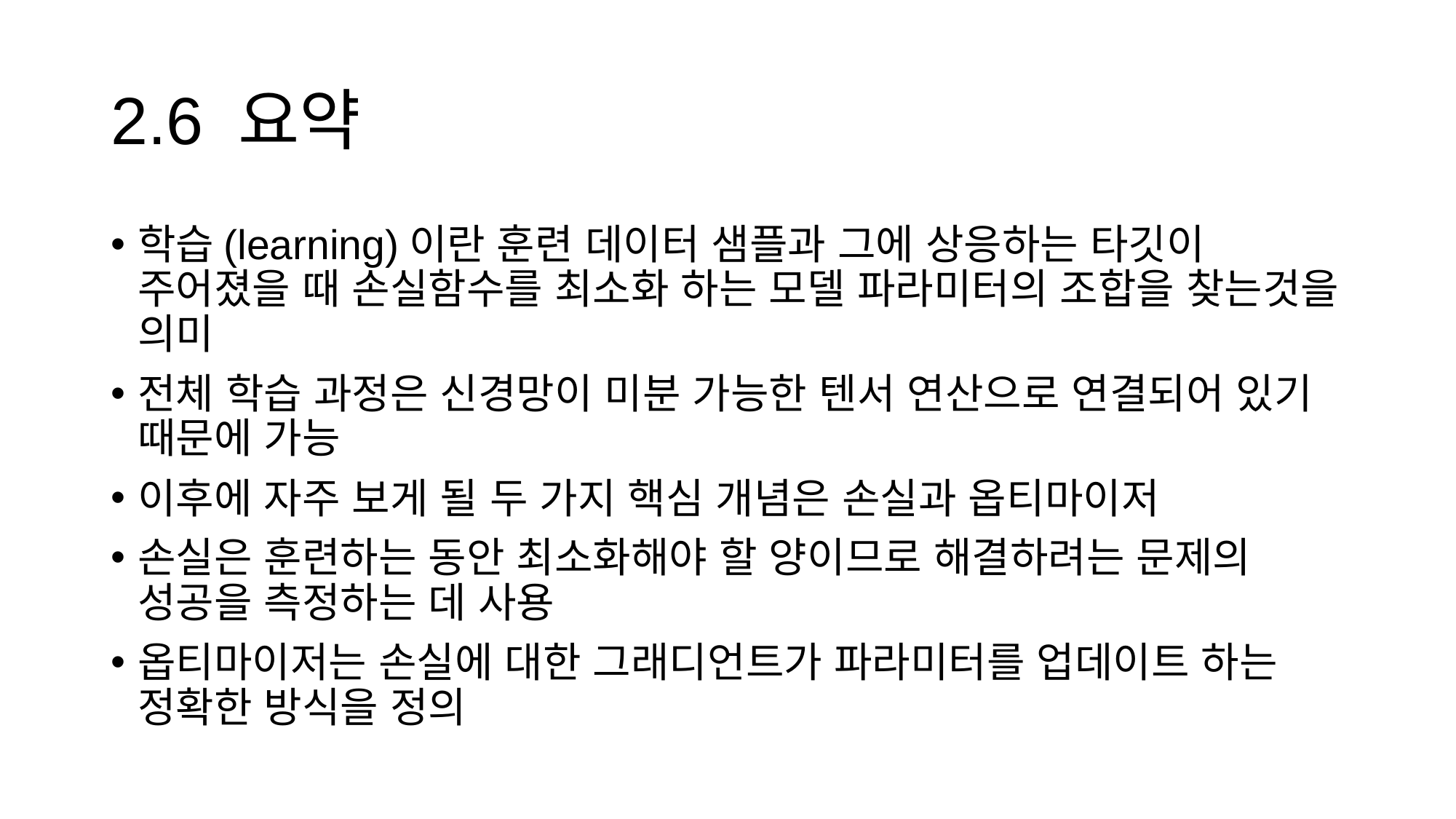

# 2.6 요약
학습(learning)이란 훈련 데이터 샘플과 그에 상응하는 타깃이 주어졌을 때 손실함수를 최소화 하는 모델 파라미터의 조합을 찾는것을 의미
전체 학습 과정은 신경망이 미분 가능한 텐서 연산으로 연결되어 있기 때문에 가능
이후에 자주 보게 될 두 가지 핵심 개념은 손실과 옵티마이저
손실은 훈련하는 동안 최소화해야 할 양이므로 해결하려는 문제의 성공을 측정하는 데 사용
옵티마이저는 손실에 대한 그래디언트가 파라미터를 업데이트 하는 정확한 방식을 정의